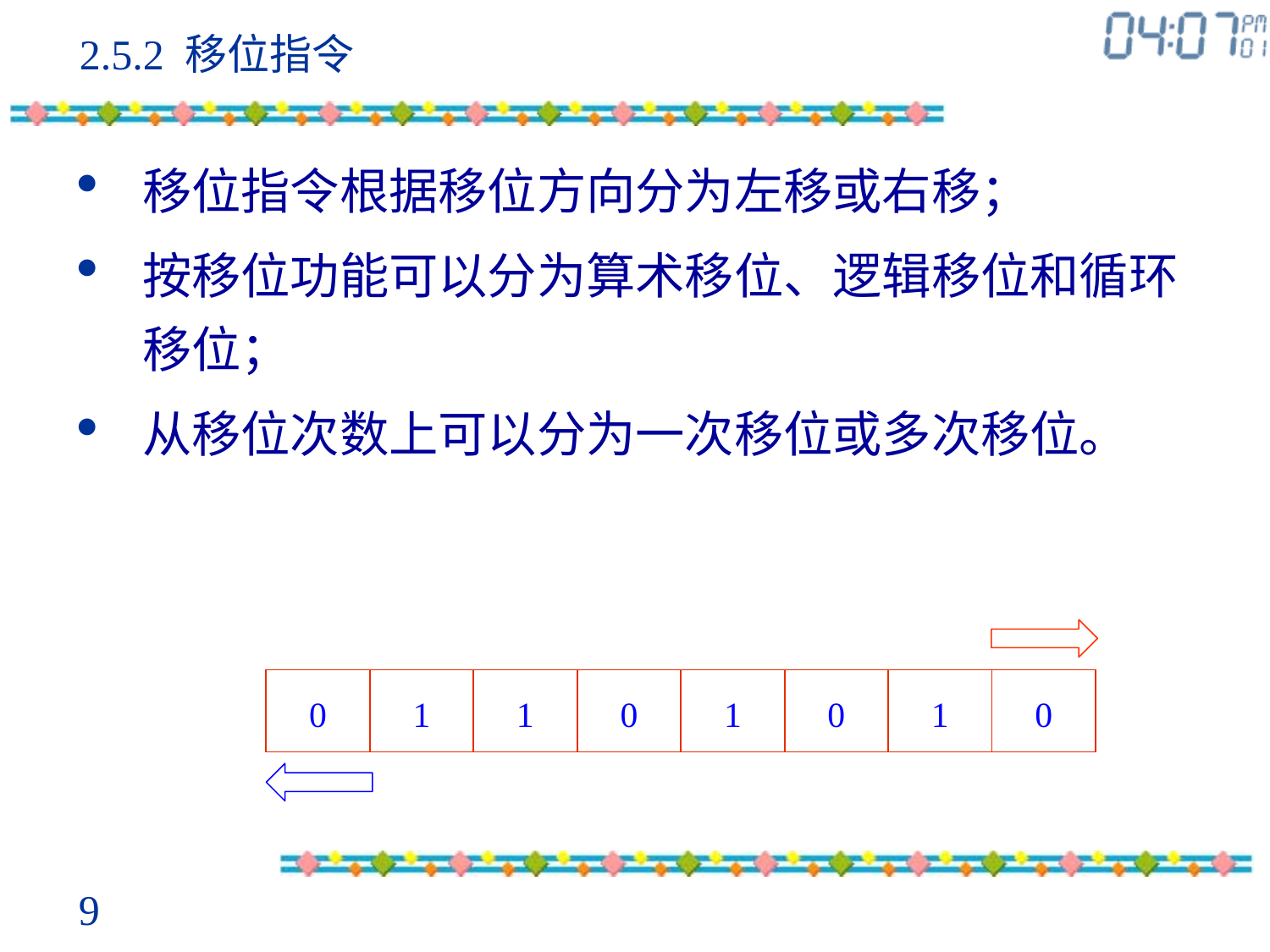

# 2.5.2 移位指令
移位指令根据移位方向分为左移或右移；
按移位功能可以分为算术移位、逻辑移位和循环移位；
从移位次数上可以分为一次移位或多次移位。

| 0 | 1 | 1 | 0 | 1 | 0 | 1 | 0 |
| --- | --- | --- | --- | --- | --- | --- | --- |